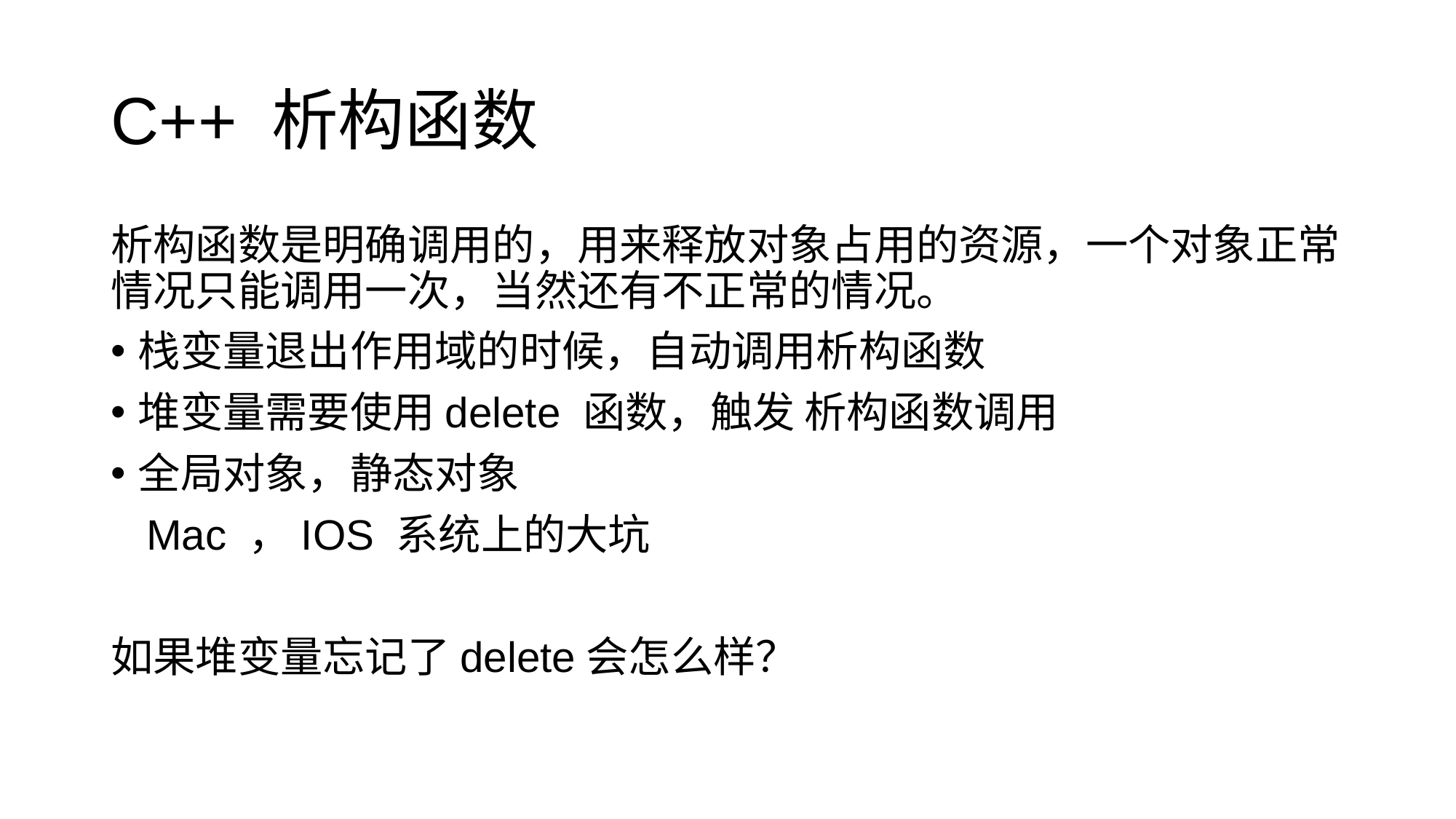

# C++ 析构函数
析构函数是明确调用的，用来释放对象占用的资源，一个对象正常情况只能调用一次，当然还有不正常的情况。
栈变量退出作用域的时候，自动调用析构函数
堆变量需要使用delete 函数，触发 析构函数调用
全局对象，静态对象
   Mac ，IOS 系统上的大坑

如果堆变量忘记了delete会怎么样？